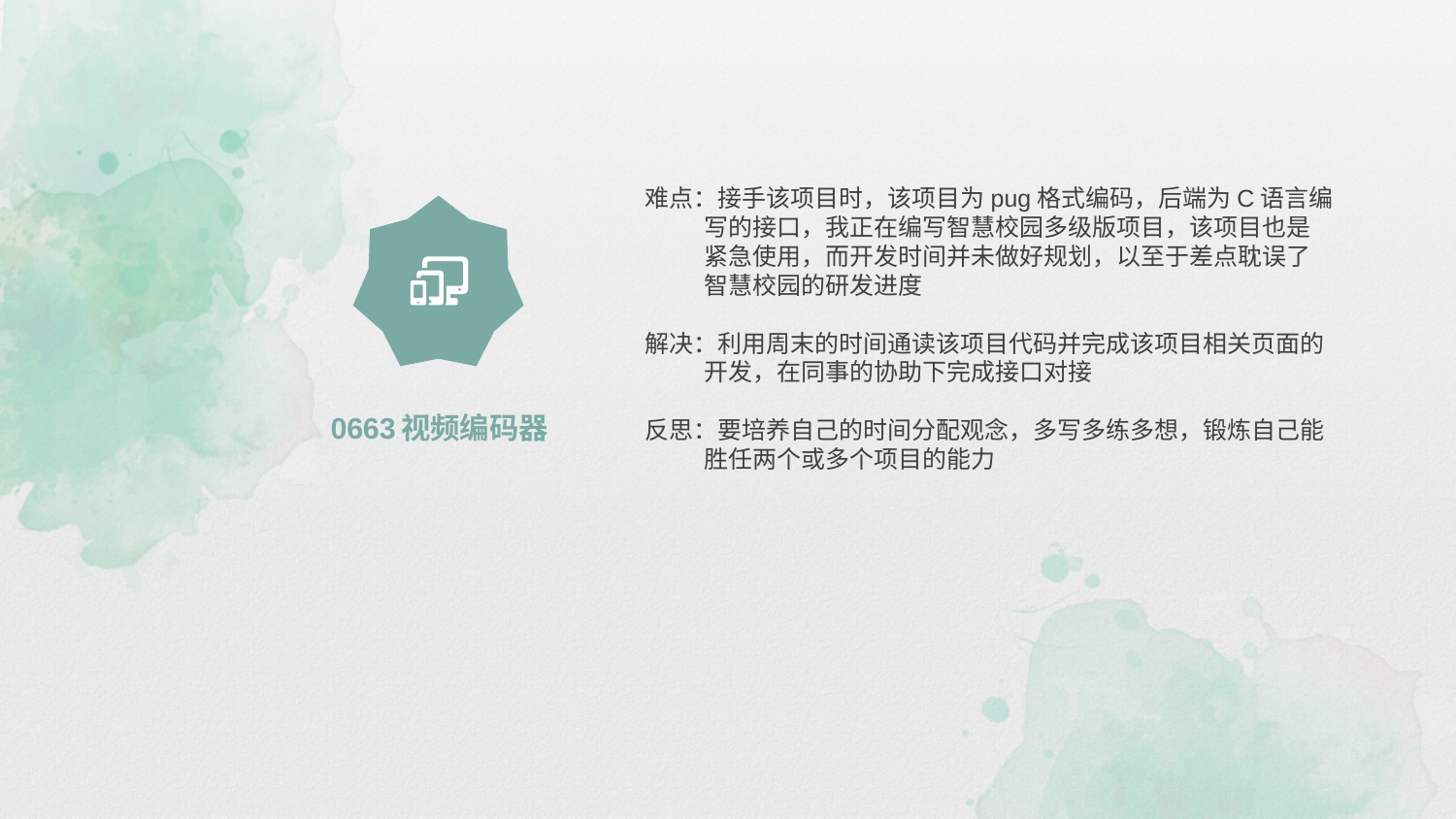

难点：接手该项目时，该项目为pug格式编码，后端为C语言编
          写的接口，我正在编写智慧校园多级版项目，该项目也是
          紧急使用，而开发时间并未做好规划，以至于差点耽误了
          智慧校园的研发进度

解决：利用周末的时间通读该项目代码并完成该项目相关页面的
          开发，在同事的协助下完成接口对接

反思：要培养自己的时间分配观念，多写多练多想，锻炼自己能
          胜任两个或多个项目的能力

0663视频编码器